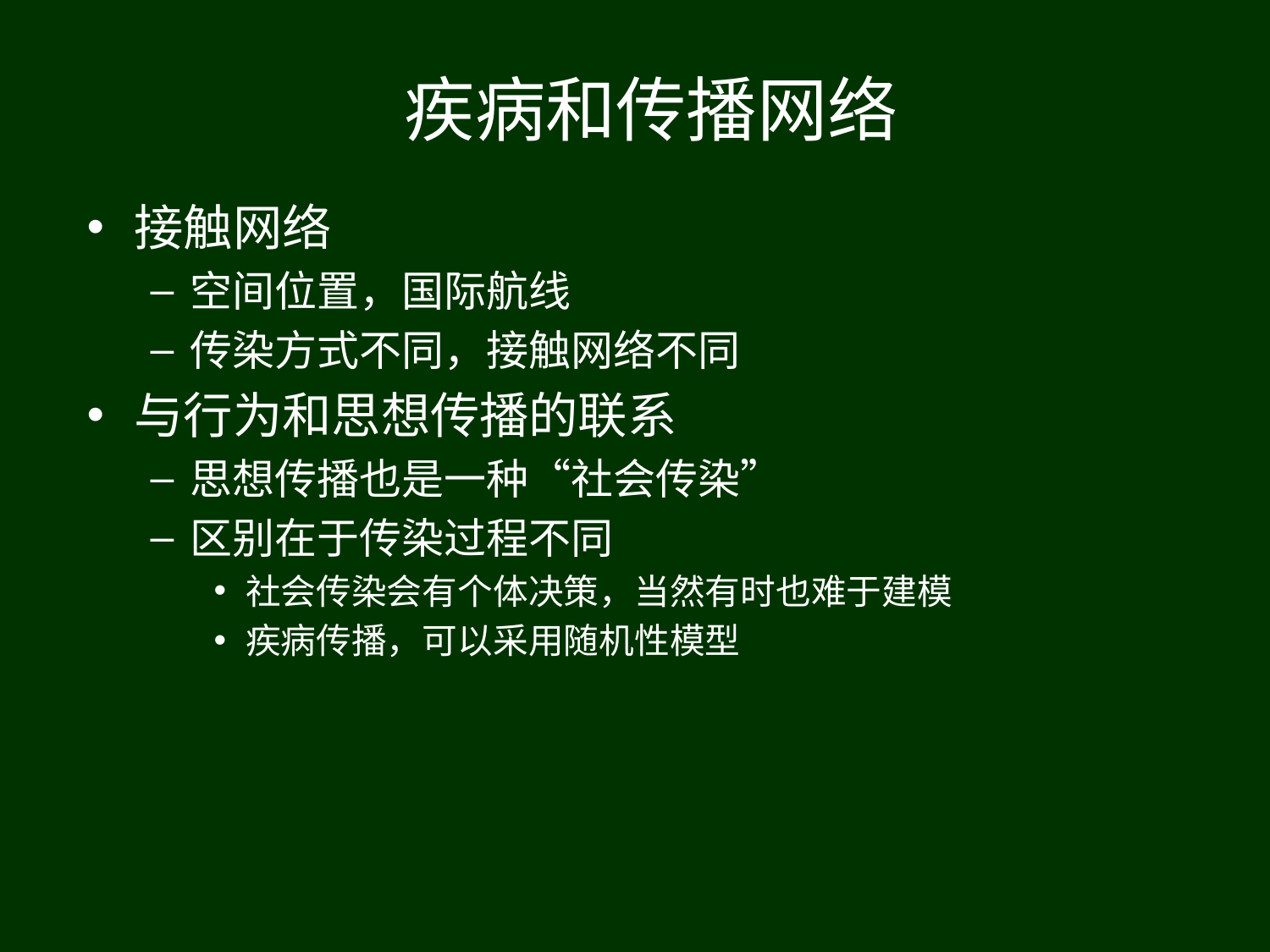

# 疾病和传播网络
接触网络
空间位置，国际航线
传染方式不同，接触网络不同
与行为和思想传播的联系
思想传播也是一种“社会传染”
区别在于传染过程不同
社会传染会有个体决策，当然有时也难于建模
疾病传播，可以采用随机性模型